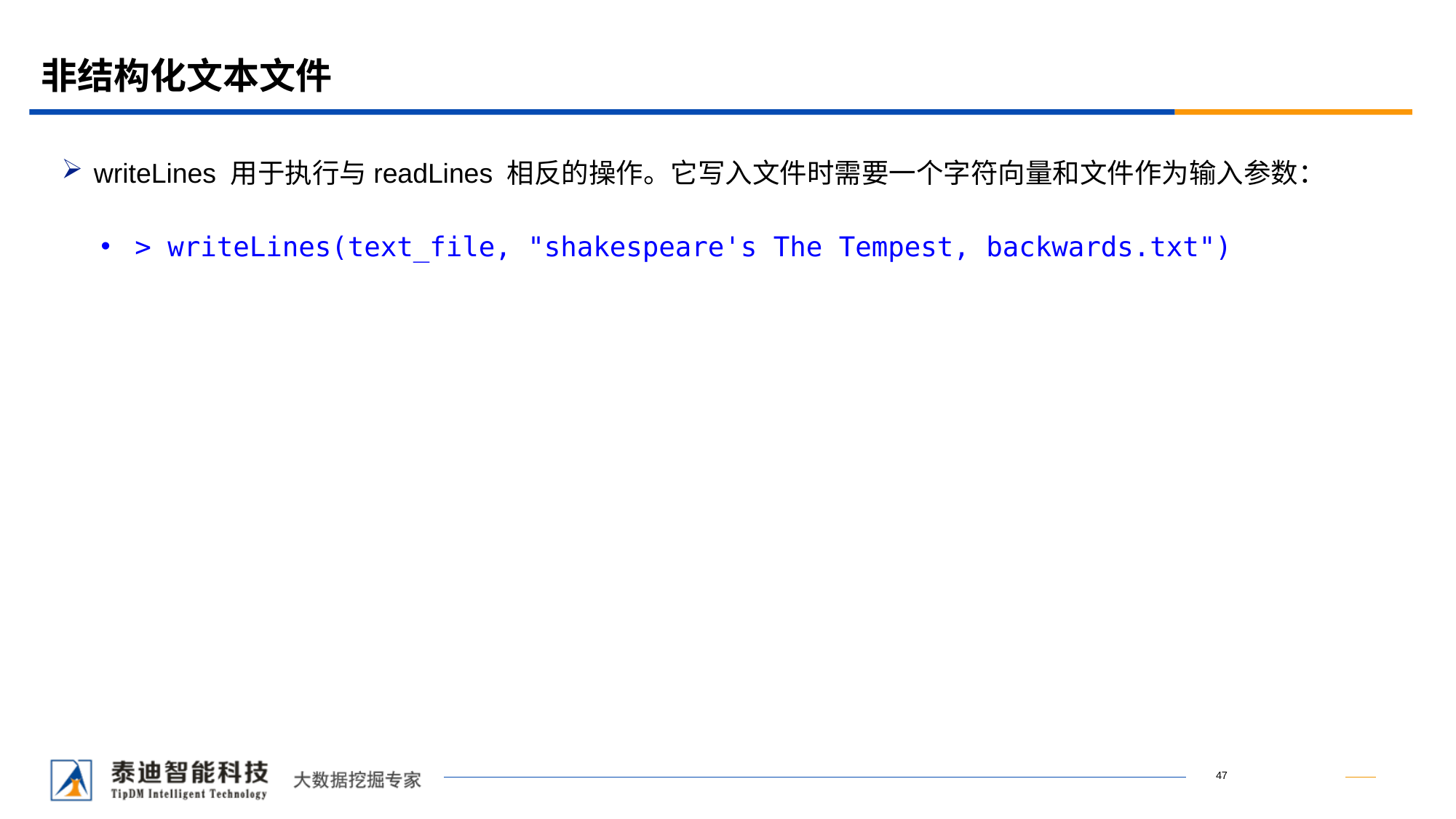

# 非结构化文本文件
writeLines 用于执行与readLines 相反的操作。它写入文件时需要一个字符向量和文件作为输入参数：

> writeLines(text_file, "shakespeare's The Tempest, backwards.txt")